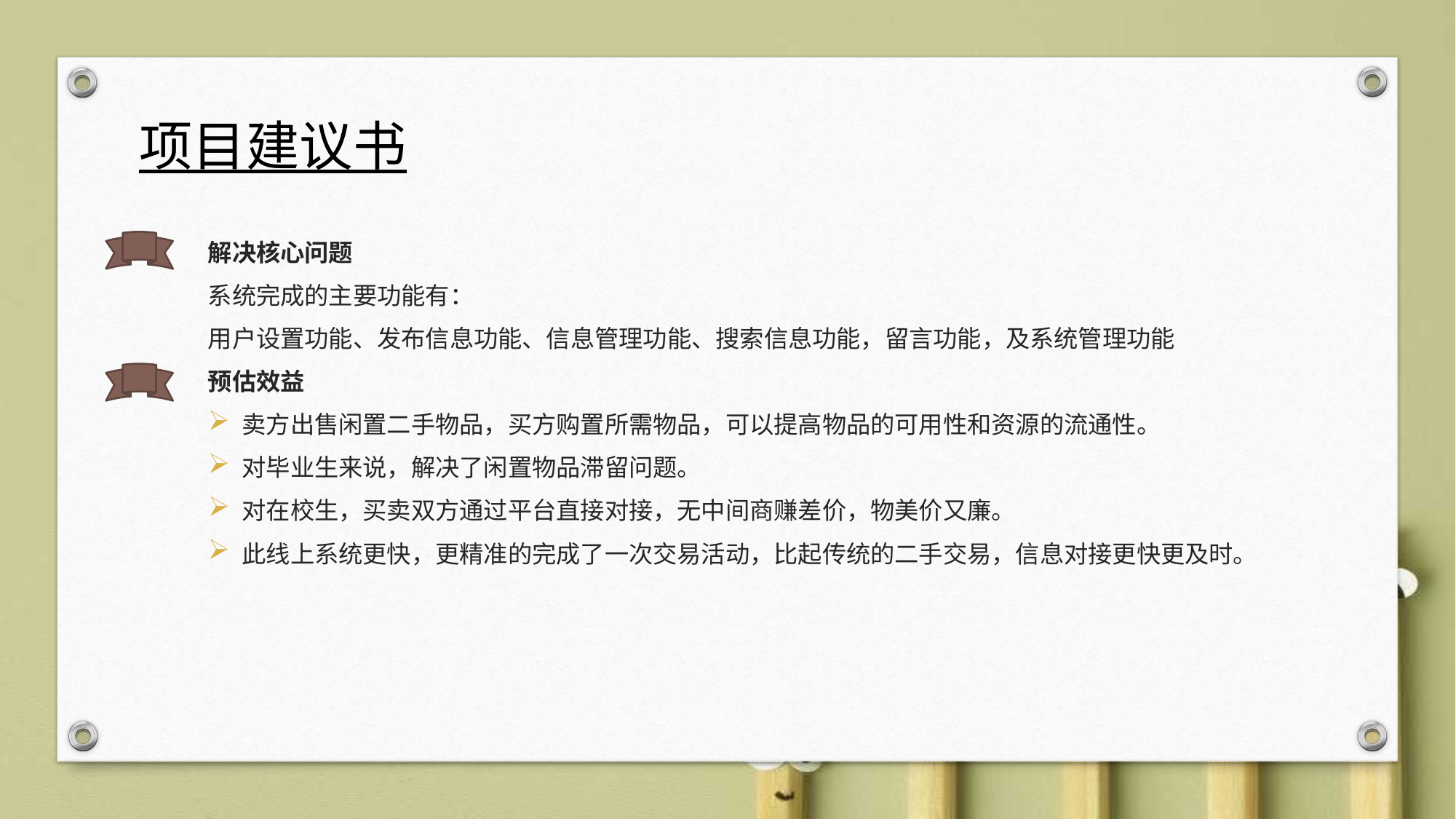

项目建议书

解决核心问题
系统完成的主要功能有：
用户设置功能、发布信息功能、信息管理功能、搜索信息功能，留言功能，及系统管理功能
预估效益
卖方出售闲置二手物品，买方购置所需物品，可以提高物品的可用性和资源的流通性。
对毕业生来说，解决了闲置物品滞留问题。
对在校生，买卖双方通过平台直接对接，无中间商赚差价，物美价又廉。
此线上系统更快，更精准的完成了一次交易活动，比起传统的二手交易，信息对接更快更及时。